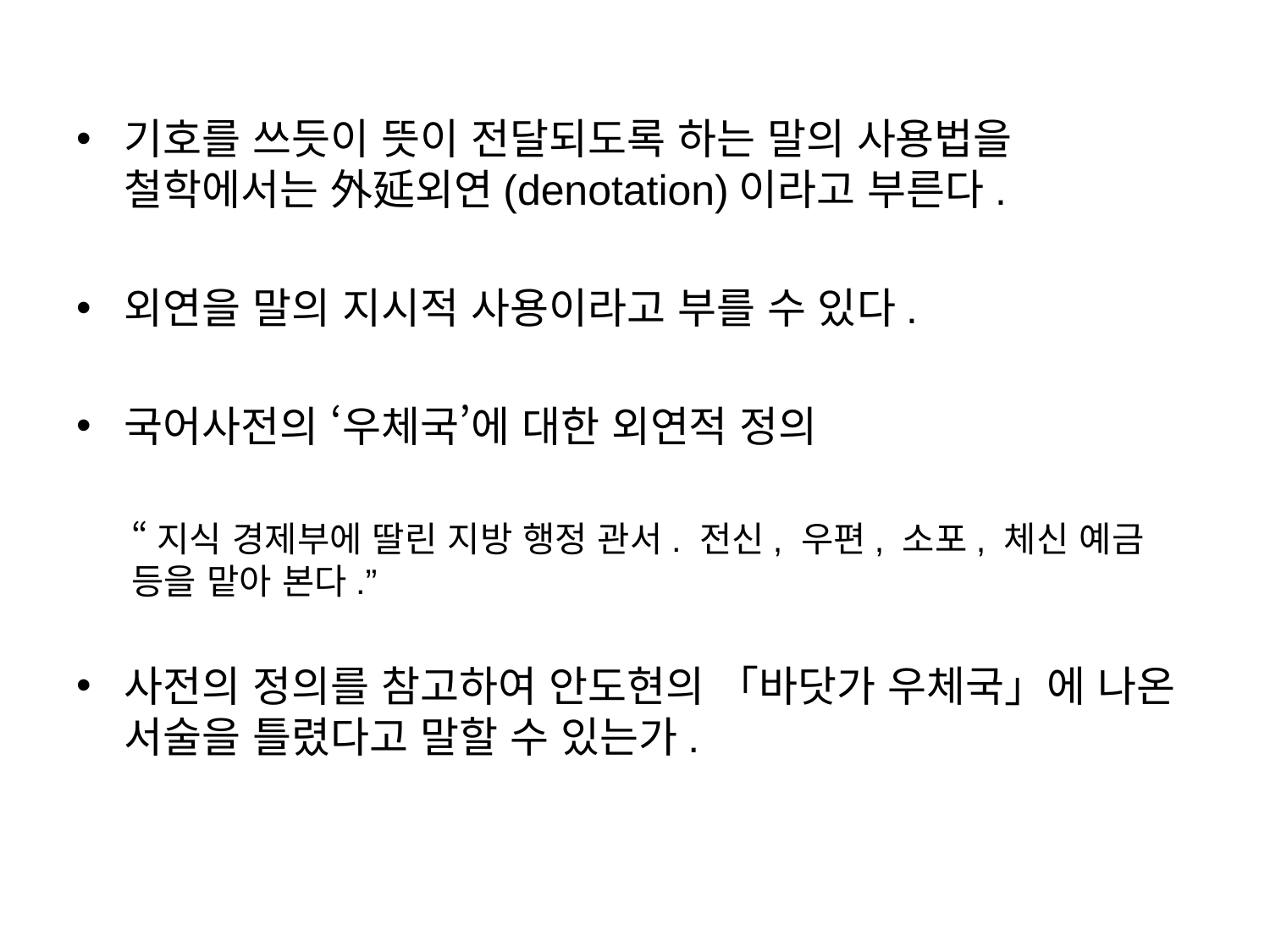

기호를 쓰듯이 뜻이 전달되도록 하는 말의 사용법을 철학에서는 外延외연(denotation)이라고 부른다.

외연을 말의 지시적 사용이라고 부를 수 있다.

국어사전의 ‘우체국’에 대한 외연적 정의

“지식 경제부에 딸린 지방 행정 관서. 전신, 우편, 소포, 체신 예금 등을 맡아 본다.”

사전의 정의를 참고하여 안도현의 「바닷가 우체국」에 나온 서술을 틀렸다고 말할 수 있는가.